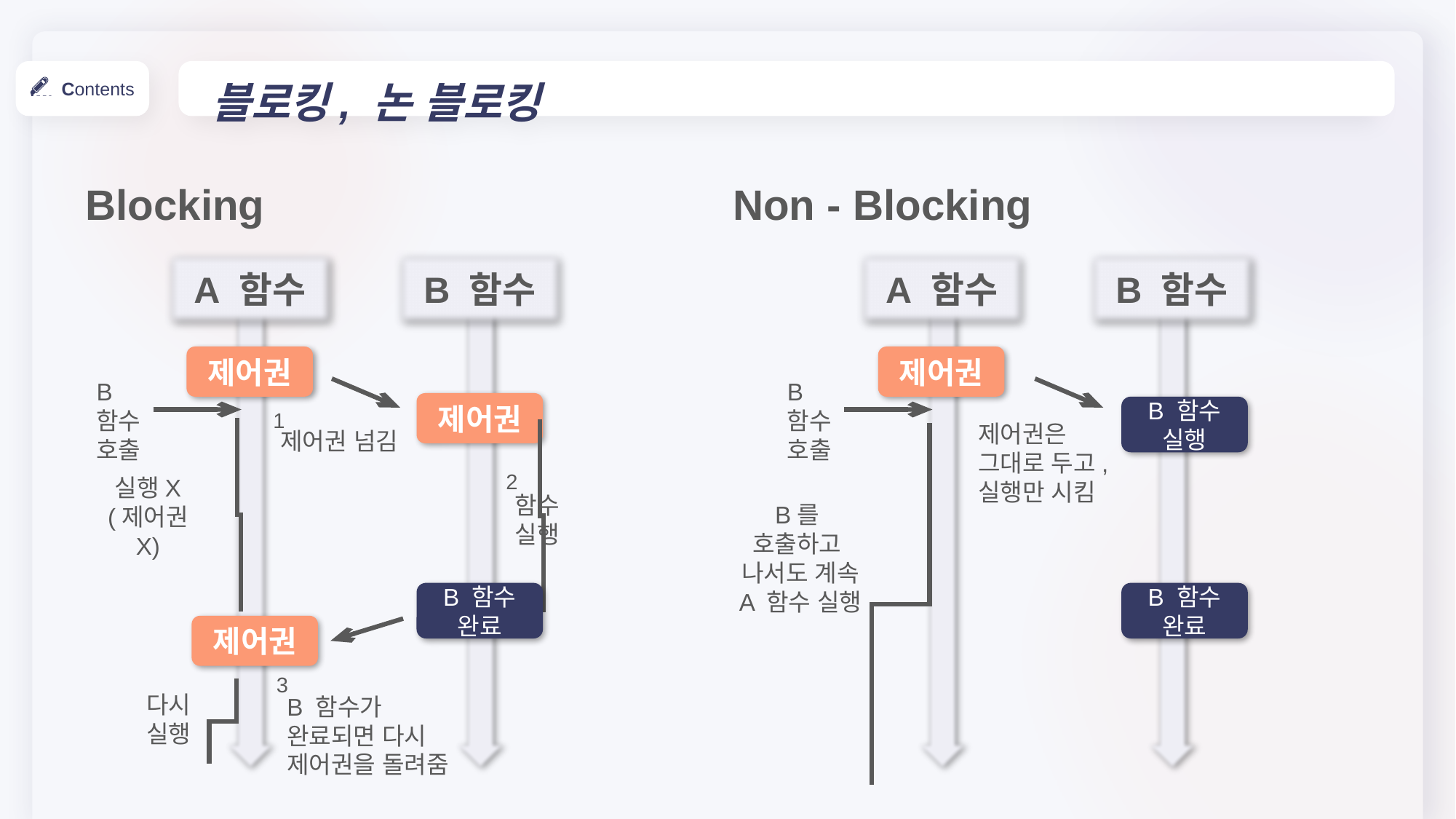

블로킹, 논 블로킹
Contents

Blocking
Non - Blocking
A 함수
B 함수

A 함수
B 함수

제어권
제어권
B함수 호출
B함수 호출
제어권
1
제어권 넘김
B 함수 실행
제어권은
그대로 두고, 실행만 시킴
B를
호출하고
나서도 계속 A 함수 실행
B 함수 완료
실행X
(제어권 X)
2
함수 실행
B 함수 완료
제어권
3
B 함수가
완료되면 다시 제어권을 돌려줌
다시
실행